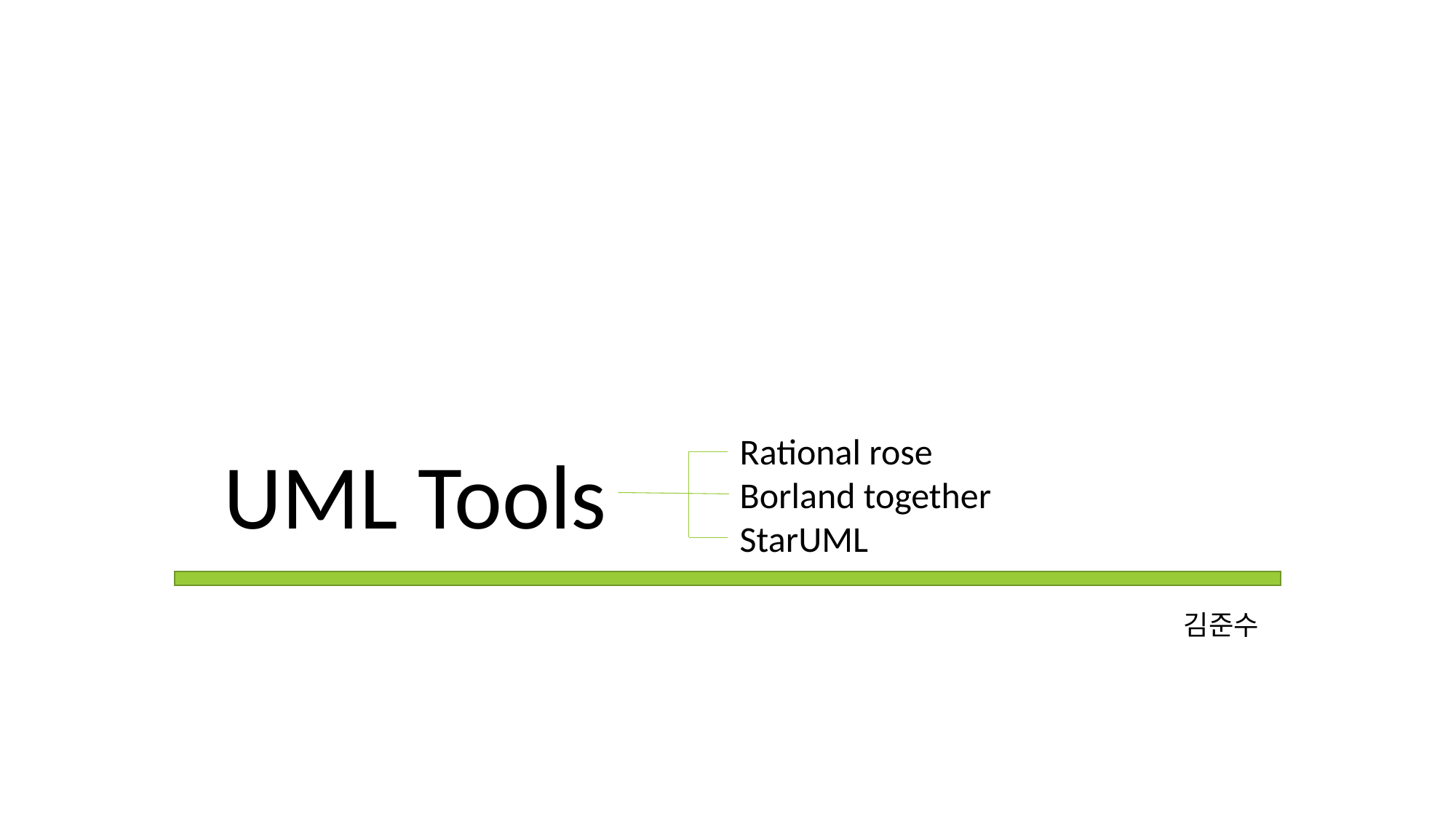

Rational rose
Borland together
StarUML
UML Tools

김준수